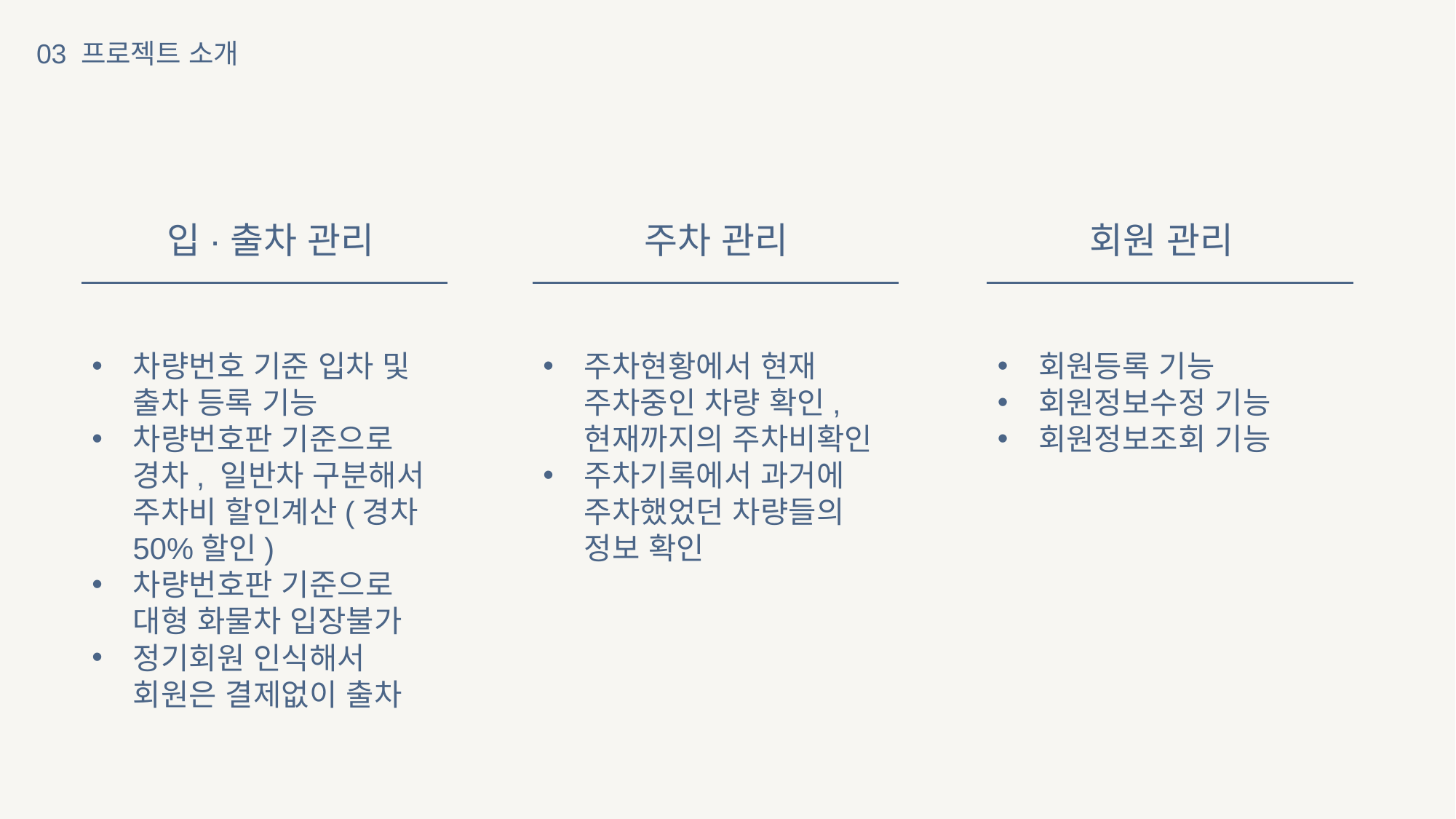

03 프로젝트 소개
주차 관리
회원 관리
입·출차 관리
주차현황에서 현재 주차중인 차량 확인, 현재까지의 주차비확인
주차기록에서 과거에 주차했었던 차량들의 정보 확인
회원등록 기능
회원정보수정 기능
회원정보조회 기능
차량번호 기준 입차 및 출차 등록 기능
차량번호판 기준으로 경차, 일반차 구분해서 주차비 할인계산(경차 50%할인)
차량번호판 기준으로 대형 화물차 입장불가
정기회원 인식해서  회원은 결제없이 출차